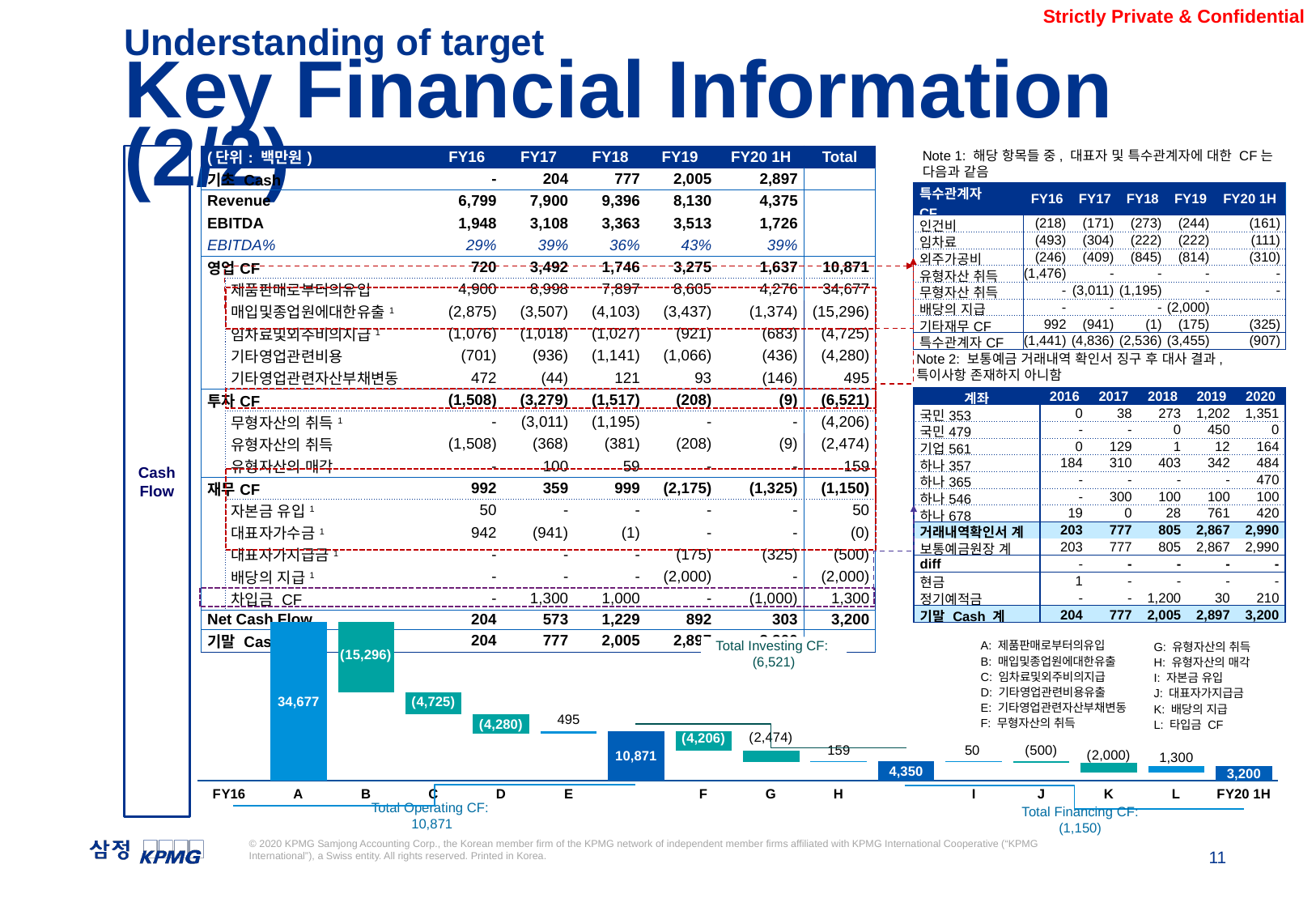

Understanding of target
Key Financial Information (2/2)
Note 1: 해당 항목들 중, 대표자 및 특수관계자에 대한 CF는
다음과 같음
Cash Flow
| (단위: 백만원) |  | FY16 | FY17 | FY18 | FY19 | FY20 1H | Total |
| --- | --- | --- | --- | --- | --- | --- | --- |
| 기초 Cash |  | - | 204 | 777 | 2,005 | 2,897 |  |
| Revenue |  | 6,799 | 7,900 | 9,396 | 8,130 | 4,375 |  |
| EBITDA |  | 1,948 | 3,108 | 3,363 | 3,513 | 1,726 |  |
| EBITDA% |  | 29% | 39% | 36% | 43% | 39% |  |
| 영업CF |  | 720 | 3,492 | 1,746 | 3,275 | 1,637 | 10,871 |
|  | 제품판매로부터의유입 | 4,900 | 8,998 | 7,897 | 8,605 | 4,276 | 34,677 |
|  | 매입및종업원에대한유출1 | (2,875) | (3,507) | (4,103) | (3,437) | (1,374) | (15,296) |
|  | 임차료및외주비의지급1 | (1,076) | (1,018) | (1,027) | (921) | (683) | (4,725) |
|  | 기타영업관련비용 | (701) | (936) | (1,141) | (1,066) | (436) | (4,280) |
|  | 기타영업관련자산부채변동 | 472 | (44) | 121 | 93 | (146) | 495 |
| 투자CF |  | (1,508) | (3,279) | (1,517) | (208) | (9) | (6,521) |
|  | 무형자산의 취득1 | - | (3,011) | (1,195) | - | - | (4,206) |
|  | 유형자산의 취득 | (1,508) | (368) | (381) | (208) | (9) | (2,474) |
|  | 유형자산의 매각 | - | 100 | 59 | - | - | 159 |
| 재무CF |  | 992 | 359 | 999 | (2,175) | (1,325) | (1,150) |
|  | 자본금 유입1 | 50 | - | - | - | - | 50 |
|  | 대표자가수금1 | 942 | (941) | (1) | - | - | (0) |
|  | 대표자가지급금1 | - | - | - | (175) | (325) | (500) |
|  | 배당의 지급1 | - | - | - | (2,000) | - | (2,000) |
|  | 차입금 CF | - | 1,300 | 1,000 | - | (1,000) | 1,300 |
| Net Cash Flow |  | 204 | 573 | 1,229 | 892 | 303 | 3,200 |
| 기말 Cash2 |  | 204 | 777 | 2,005 | 2,897 | 3,200 |  |
| 특수관계자 CF | FY16 | FY17 | FY18 | FY19 | FY20 1H |
| --- | --- | --- | --- | --- | --- |
| 인건비 | (218) | (171) | (273) | (244) | (161) |
| 임차료 | (493) | (304) | (222) | (222) | (111) |
| 외주가공비 | (246) | (409) | (845) | (814) | (310) |
| 유형자산 취득 | (1,476) | - | - | - | - |
| 무형자산 취득 | - | (3,011) | (1,195) | - | - |
| 배당의 지급 | - | - | - | (2,000) |  |
| 기타재무CF | 992 | (941) | (1) | (175) | (325) |
| 특수관계자CF | (1,441) | (4,836) | (2,536) | (3,455) | (907) |

Note 2: 보통예금 거래내역 확인서 징구 후 대사 결과, 특이사항 존재하지 아니함
| 계좌 | 2016 | 2017 | 2018 | 2019 | 2020 |
| --- | --- | --- | --- | --- | --- |
| 국민353 | 0 | 38 | 273 | 1,202 | 1,351 |
| 국민479 | - | - | 0 | 450 | 0 |
| 기업561 | 0 | 129 | 1 | 12 | 164 |
| 하나357 | 184 | 310 | 403 | 342 | 484 |
| 하나365 | - | - | - | - | 470 |
| 하나546 | - | 300 | 100 | 100 | 100 |
| 하나678 | 19 | 0 | 28 | 761 | 420 |
| 거래내역확인서 계 | 203 | 777 | 805 | 2,867 | 2,990 |
| 보통예금원장 계 | 203 | 777 | 805 | 2,867 | 2,990 |
| diff | - | - | - | - | - |
| 현금 | 1 | - | - | - | - |
| 정기예적금 | - | - | 1,200 | 30 | 210 |
| 기말 Cash 계 | 204 | 777 | 2,005 | 2,897 | 3,200 |

### Chart

| Category |  |  |  |  |  |  |  |  |
|---|---|---|---|---|---|---|---|---|
| FY16  | 0.0 | None | None | None | None | None | None | None |
| A | None | 0.0 | 34676.864344 | 0.0 | 0.0 | 0.0 | 0.0 | 0.0 |
| B | None | 19380.666268 | 0.0 | 0.0 | 15296.198075999999 | 0.0 | 0.0 | 0.0 |
| C | None | 14655.525827000001 | 0.0 | 0.0 | 4725.140441 | 0.0 | 0.0 | 0.0 |
| D | None | 10375.201862000002 | 0.0 | 0.0 | 4280.3239650000005 | 0.0 | 0.0 | 0.0 |
| E | None | 10375.201862000002 | 495.3596919999986 | 0.0 | 0.0 | 0.0 | 0.0 | 0.0 |
|  | 10870.561554 | None | None | None | None | None | None | None |
| F | None | 6664.561554 | 0.0 | 0.0 | 4206.0 | 0.0 | 0.0 | 0.0 |
| G | None | 4190.8976330000005 | 0.0 | 0.0 | 2473.663921 | 0.0 | 0.0 | 0.0 |
| H | None | 4190.8976330000005 | 159.102192 | 0.0 | 0.0 | 0.0 | 0.0 | 0.0 |
|  | 4349.999825000001 | None | None | None | None | None | None | None |
| I | None | 4349.999825000001 | 50.0 | 0.0 | 0.0 | 0.0 | 0.0 | 0.0 |
| J | None | 3900.000000000001 | 0.0 | 0.0 | 499.999825 | 0.0 | 0.0 | 0.0 |
| K | None | 1900.000000000001 | 0.0 | 0.0 | 2000.0 | 0.0 | 0.0 | 0.0 |
| L | None | 1900.000000000001 | 1300.0 | 0.0 | 0.0 | 0.0 | 0.0 | 0.0 |
| FY20 1H | 3200.000000000001 | None | None | None | None | None | None | None |
G: 유형자산의 취득
H: 유형자산의 매각
I: 자본금 유입
J: 대표자가지급금
K: 배당의 지급
L: 타입금 CF
Total Investing CF:
(6,521)
A: 제품판매로부터의유입
B: 매입및종업원에대한유출
C: 임차료및외주비의지급
D: 기타영업관련비용유출
E: 기타영업관련자산부채변동
F: 무형자산의 취득
50
Total Operating CF:
10,871
Total Financing CF: (1,150)